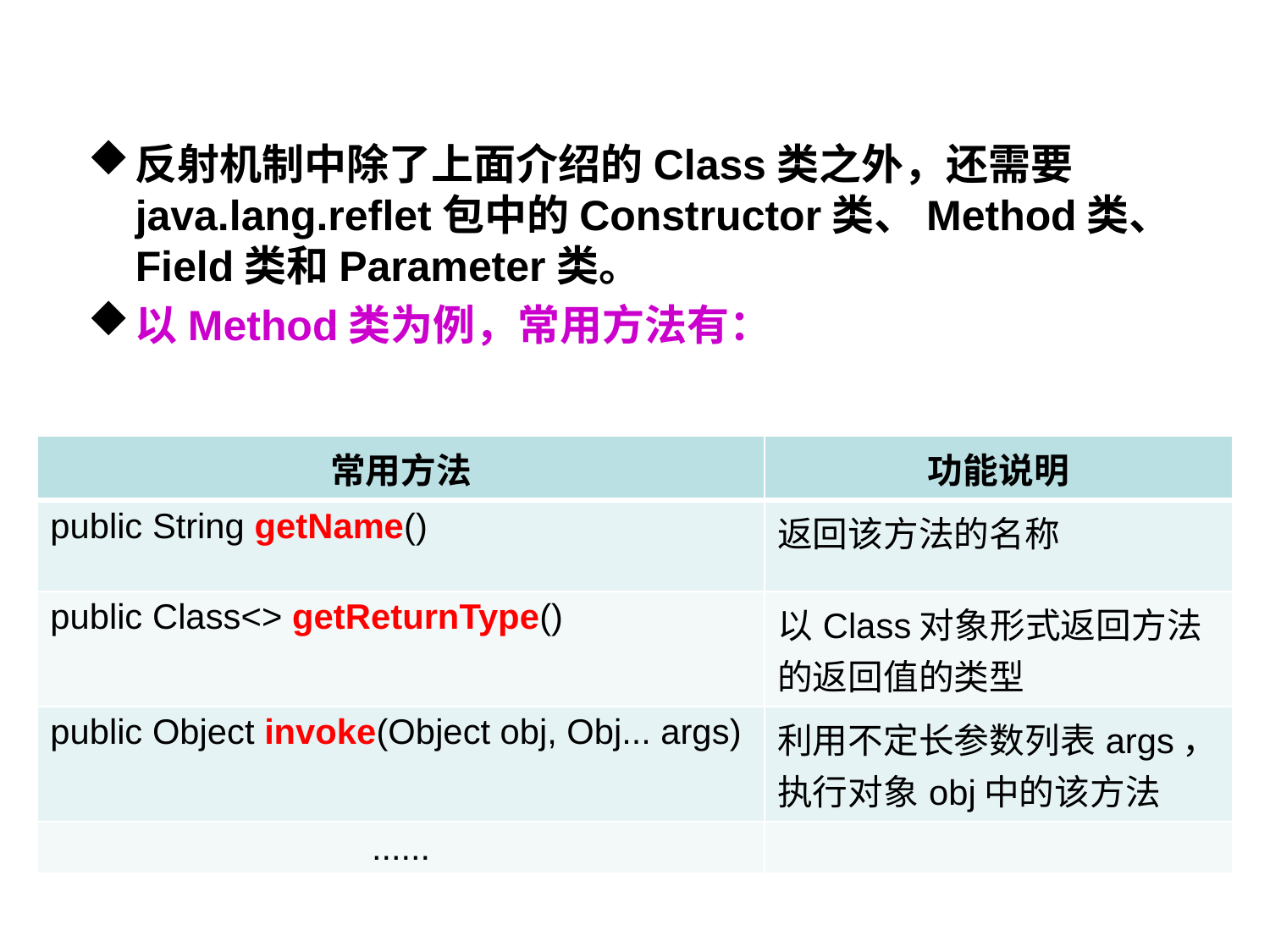

反射机制中除了上面介绍的Class类之外，还需要java.lang.reflet包中的Constructor类、Method类、Field类和Parameter类。
以Method类为例，常用方法有：

| 常用方法 | 功能说明 |
| --- | --- |
| public String getName() | 返回该方法的名称 |
| public Class<> getReturnType() | 以Class对象形式返回方法的返回值的类型 |
| public Object invoke(Object obj, Obj... args) | 利用不定长参数列表args，执行对象obj中的该方法 |
| ...... |  |